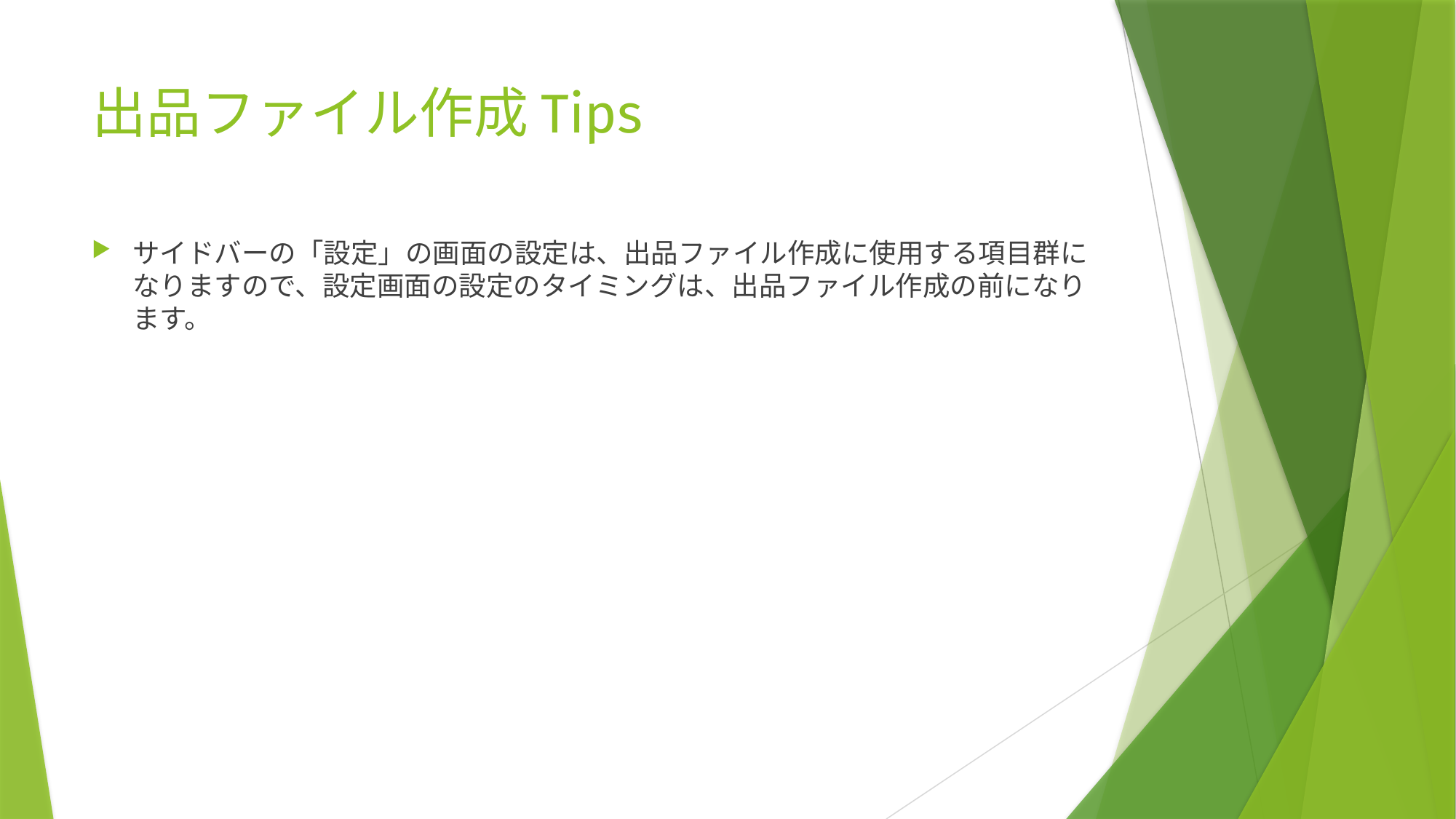

# 出品ファイル作成Tips
サイドバーの「設定」の画面の設定は、出品ファイル作成に使用する項目群になりますので、設定画面の設定のタイミングは、出品ファイル作成の前になります。